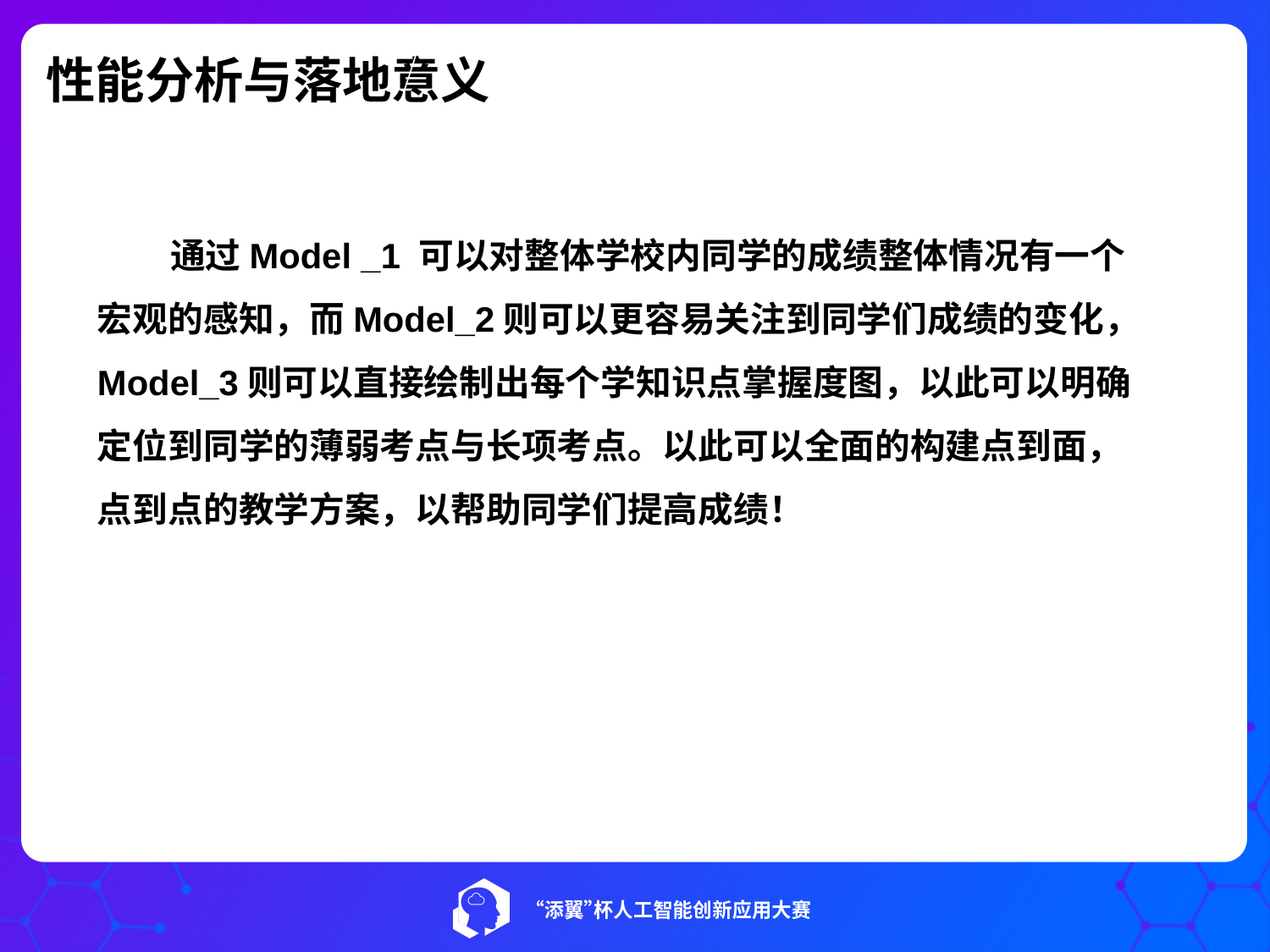

性能分析与落地意义
        通过Model _1 可以对整体学校内同学的成绩整体情况有一个宏观的感知，而Model_2则可以更容易关注到同学们成绩的变化，Model_3则可以直接绘制出每个学知识点掌握度图，以此可以明确定位到同学的薄弱考点与长项考点。以此可以全面的构建点到面，点到点的教学方案，以帮助同学们提高成绩！